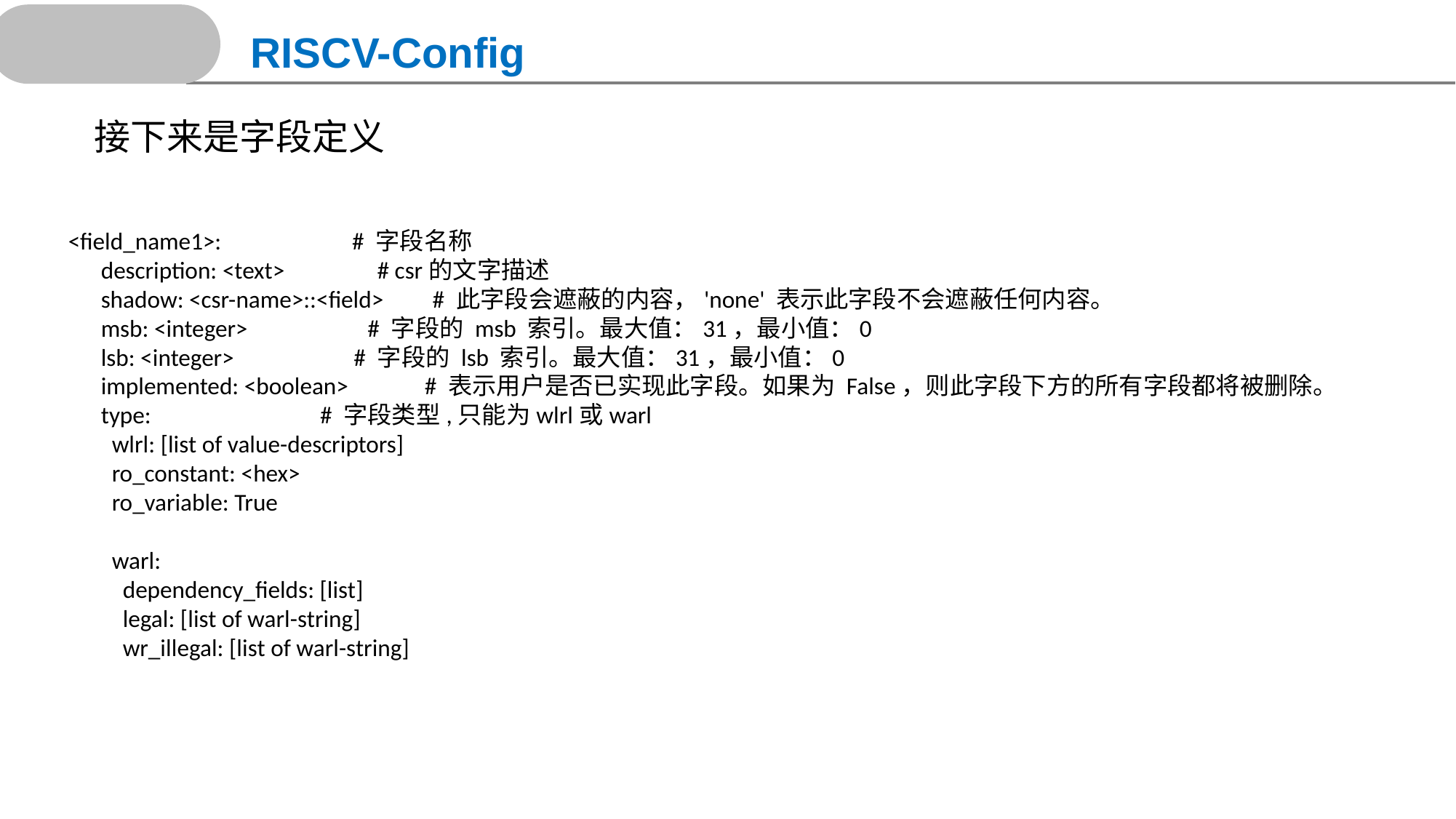

RISCV-Config
接下来是字段定义
<field_name1>:                        # 字段名称
      description: <text>                 # csr的文字描述
      shadow: <csr-name>::<field>         # 此字段会遮蔽的内容，'none' 表示此字段不会遮蔽任何内容。
      msb: <integer>                      # 字段的 msb 索引。最大值：31，最小值：0
      lsb: <integer>                      # 字段的 lsb 索引。最大值：31，最小值：0
      implemented: <boolean>              # 表示用户是否已实现此字段。如果为 False，则此字段下方的所有字段都将被删除。
      type:                               # 字段类型,只能为wlrl或warl
        wlrl: [list of value-descriptors]
        ro_constant: <hex>
        ro_variable: True

        warl:
          dependency_fields: [list]
          legal: [list of warl-string]
          wr_illegal: [list of warl-string]